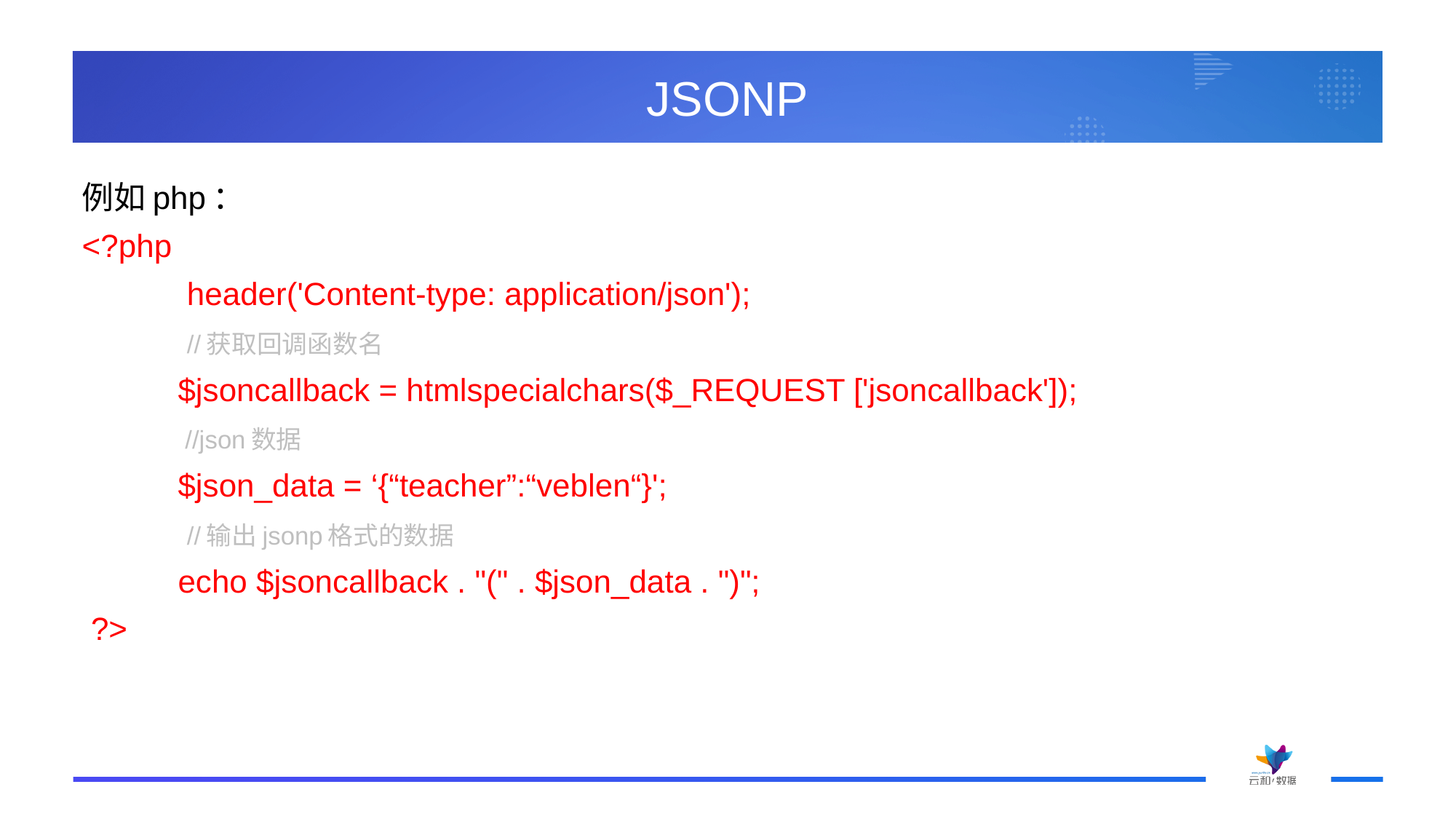

# JSONP

例如php：
<?php
	 header('Content-type: application/json');
	 //获取回调函数名
 	$jsoncallback = htmlspecialchars($_REQUEST ['jsoncallback']);
	 //json数据
 	$json_data = ‘{“teacher”:“veblen“}';
	 //输出jsonp格式的数据
	echo $jsoncallback . "(" . $json_data . ")";
 ?>